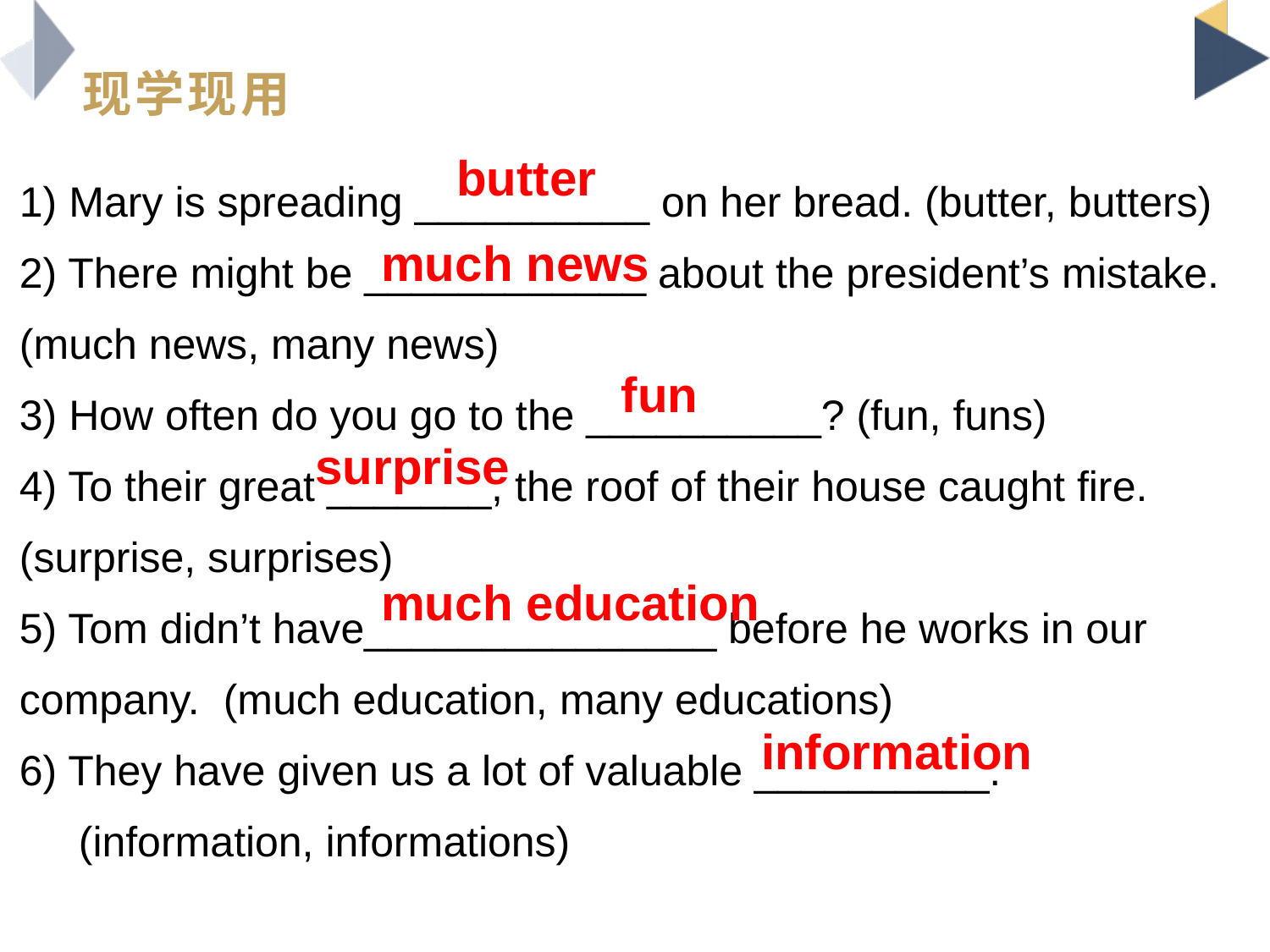

# 现学现用
butter
1) Mary is spreading __________ on her bread. (butter, butters)
2) There might be ____________ about the president’s mistake. (much news, many news)
3) How often do you go to the __________? (fun, funs)
4) To their great _______, the roof of their house caught fire. (surprise, surprises)
5) Tom didn’t have_______________ before he works in our company.  (much education, many educations)
6) They have given us a lot of valuable __________.
     (information, informations)

much news
fun
surprise
much education
information